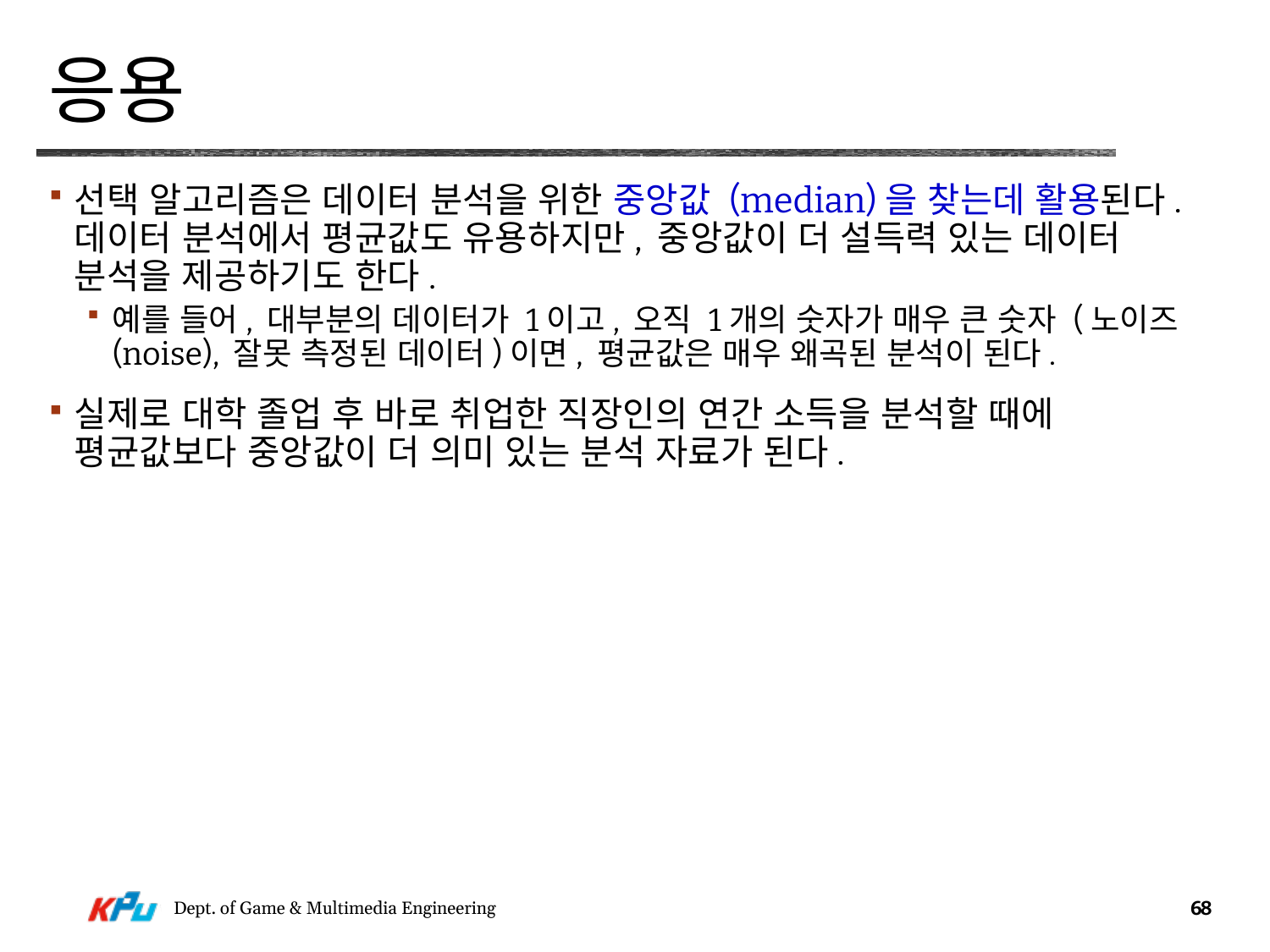

# 응용
선택 알고리즘은 데이터 분석을 위한 중앙값 (median)을 찾는데 활용된다. 데이터 분석에서 평균값도 유용하지만, 중앙값이 더 설득력 있는 데이터 분석을 제공하기도 한다.
예를 들어, 대부분의 데이터가 1이고, 오직 1개의 숫자가 매우 큰 숫자 (노이즈 (noise), 잘못 측정된 데이터)이면, 평균값은 매우 왜곡된 분석이 된다.
실제로 대학 졸업 후 바로 취업한 직장인의 연간 소득을 분석할 때에 평균값보다 중앙값이 더 의미 있는 분석 자료가 된다.
Dept. of Game & Multimedia Engineering
68